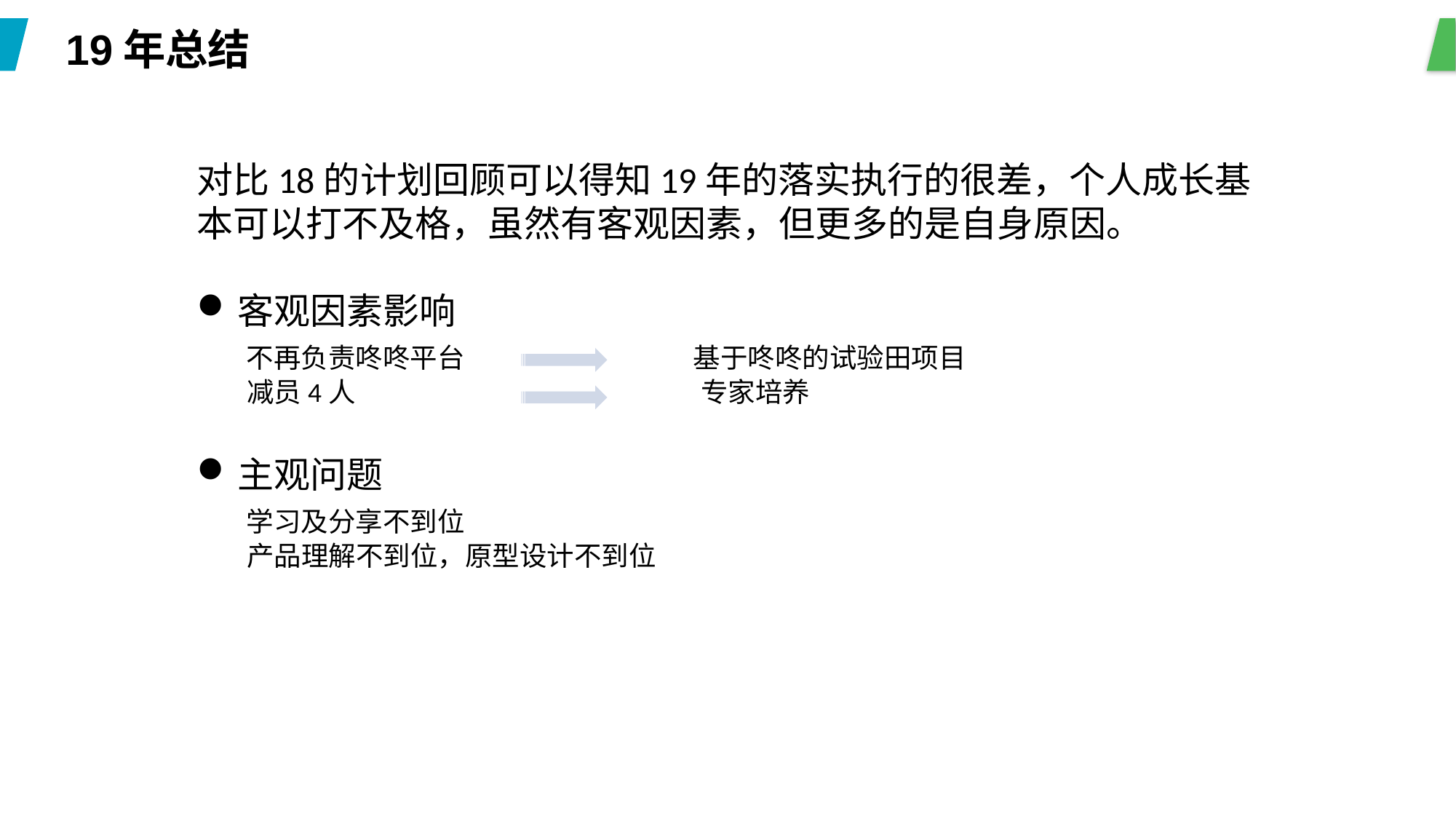

19年总结
对比18的计划回顾可以得知19年的落实执行的很差，个人成长基本可以打不及格，虽然有客观因素，但更多的是自身原因。

客观因素影响
     不再负责咚咚平台                                     基于咚咚的试验田项目
       减员4人                                                        专家培养

主观问题
     学习及分享不到位
       产品理解不到位，原型设计不到位